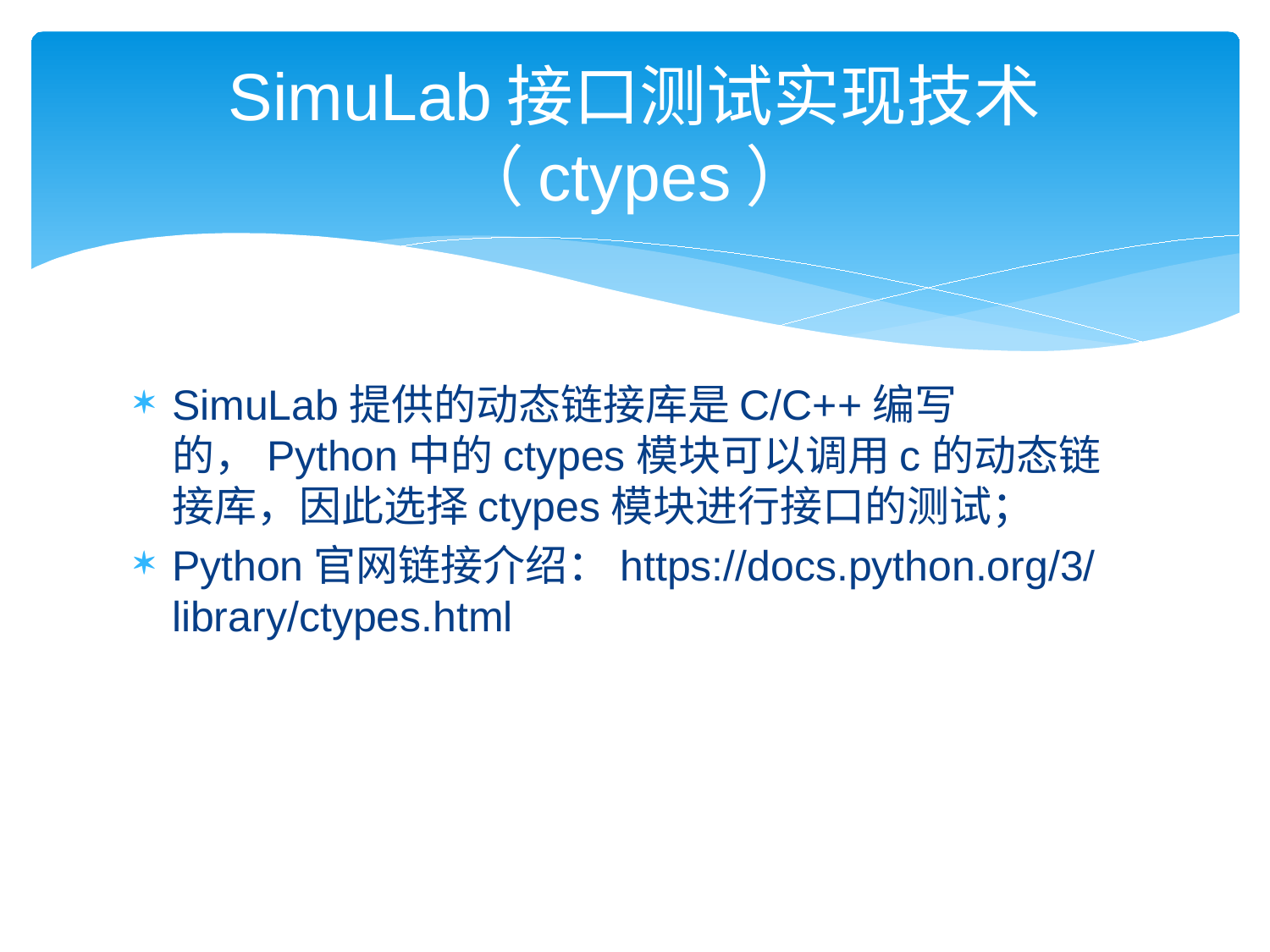

# SimuLab接口测试实现技术（ctypes）
SimuLab提供的动态链接库是C/C++编写的，Python中的ctypes模块可以调用c的动态链接库，因此选择ctypes模块进行接口的测试；
Python官网链接介绍：https://docs.python.org/3/library/ctypes.html